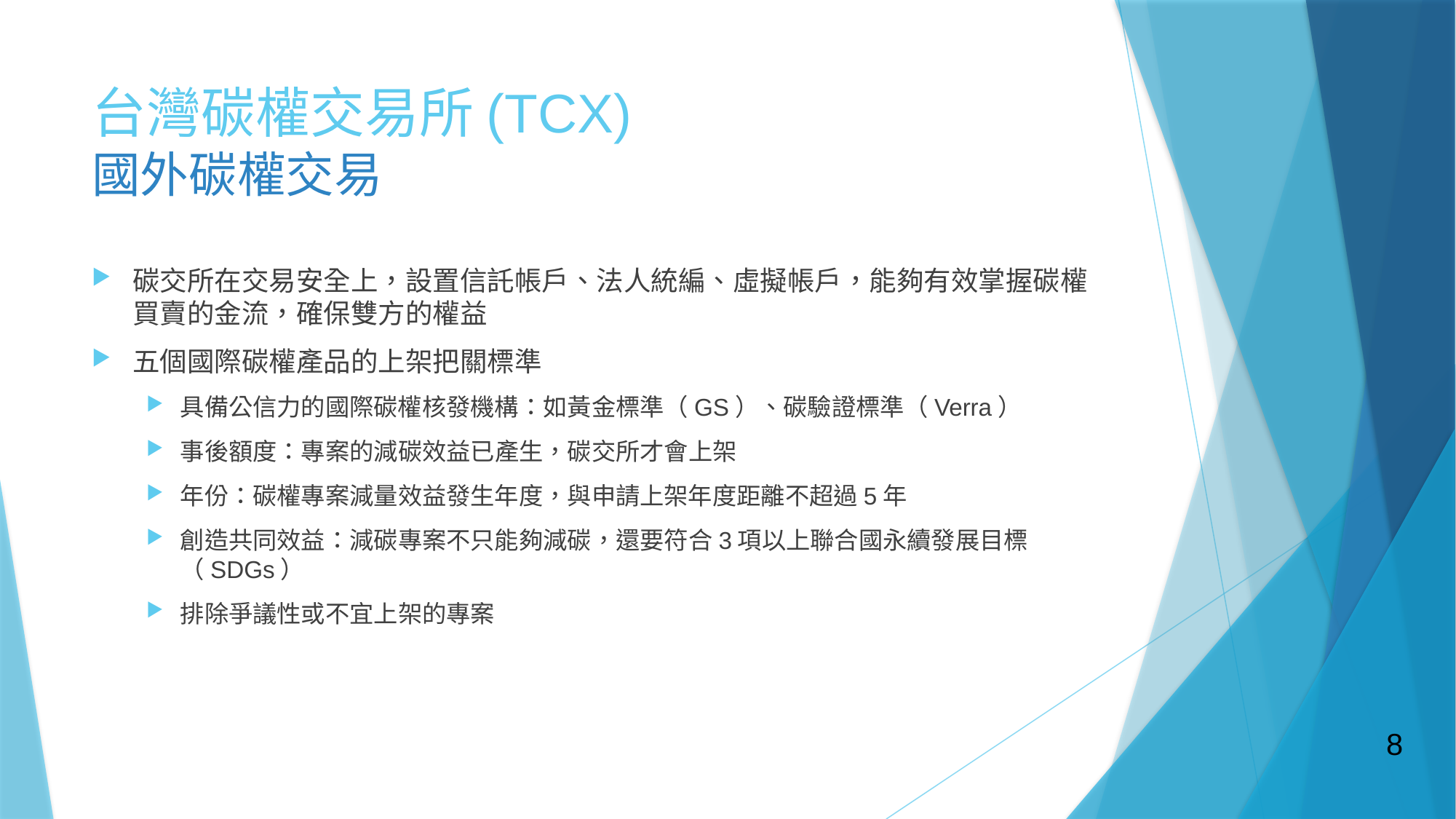

#
台灣碳權交易所(TCX)
國外碳權交易
碳交所在交易安全上，設置信託帳戶、法人統編、虛擬帳戶，能夠有效掌握碳權買賣的金流，確保雙方的權益
五個國際碳權產品的上架把關標準
具備公信力的國際碳權核發機構：如黃金標準（GS）、碳驗證標準（Verra）
事後額度：專案的減碳效益已產生，碳交所才會上架
年份：碳權專案減量效益發生年度，與申請上架年度距離不超過5年
創造共同效益：減碳專案不只能夠減碳，還要符合3項以上聯合國永續發展目標（SDGs）
排除爭議性或不宜上架的專案
8